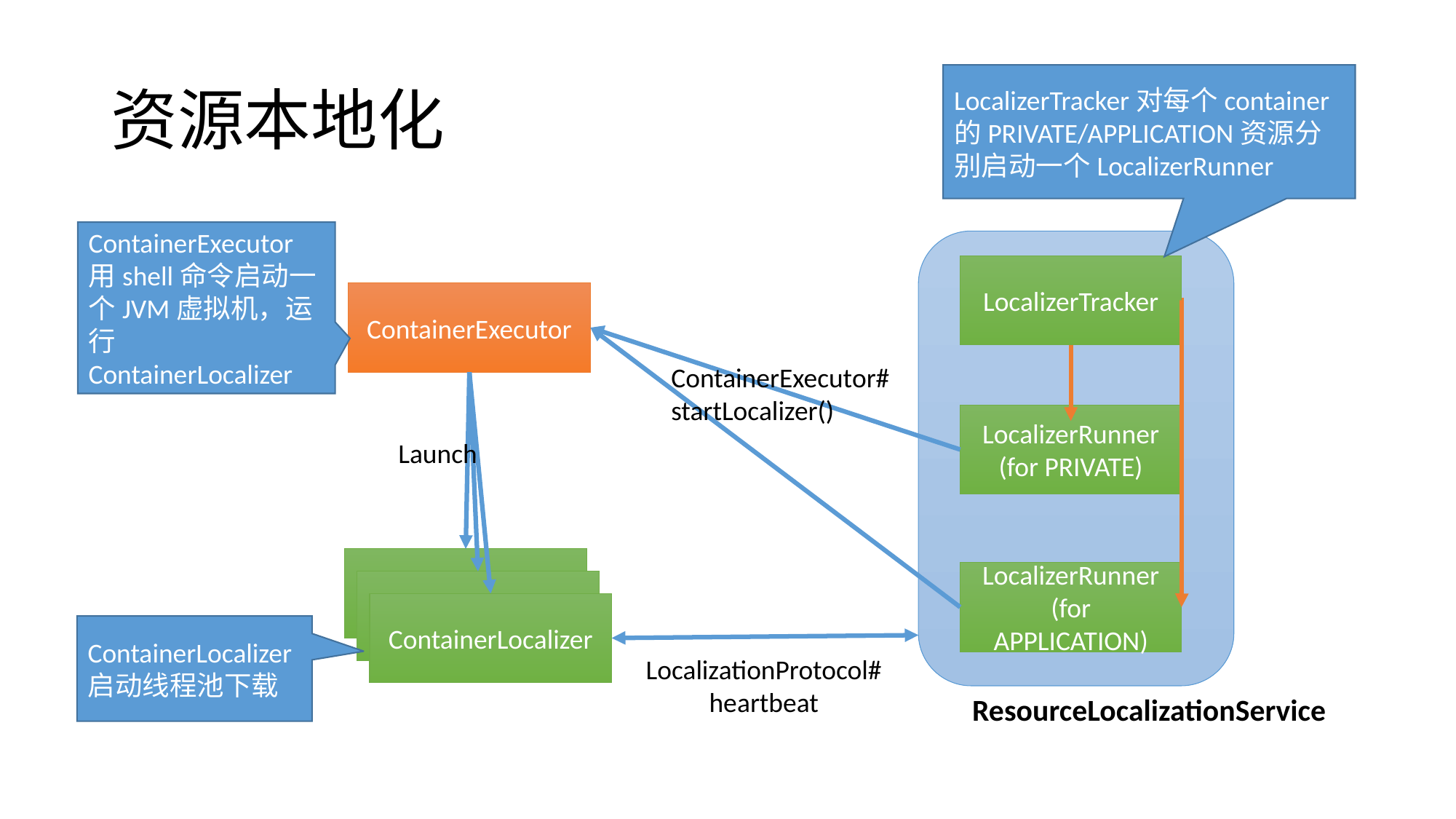

# 资源本地化
LocalizerTracker对每个container的PRIVATE/APPLICATION资源分别启动一个LocalizerRunner
ContainerExecutor用shell命令启动一个JVM虚拟机，运行ContainerLocalizer

LocalizerTracker
ContainerExecutor
ContainerExecutor#
startLocalizer()
LocalizerRunner
(for PRIVATE)
Launch
ContainerExecutor
LocalizerRunner
(for APPLICATION)
ContainerExecutor
ContainerLocalizer
ContainerLocalizer启动线程池下载
LocalizationProtocol#
heartbeat
ResourceLocalizationService